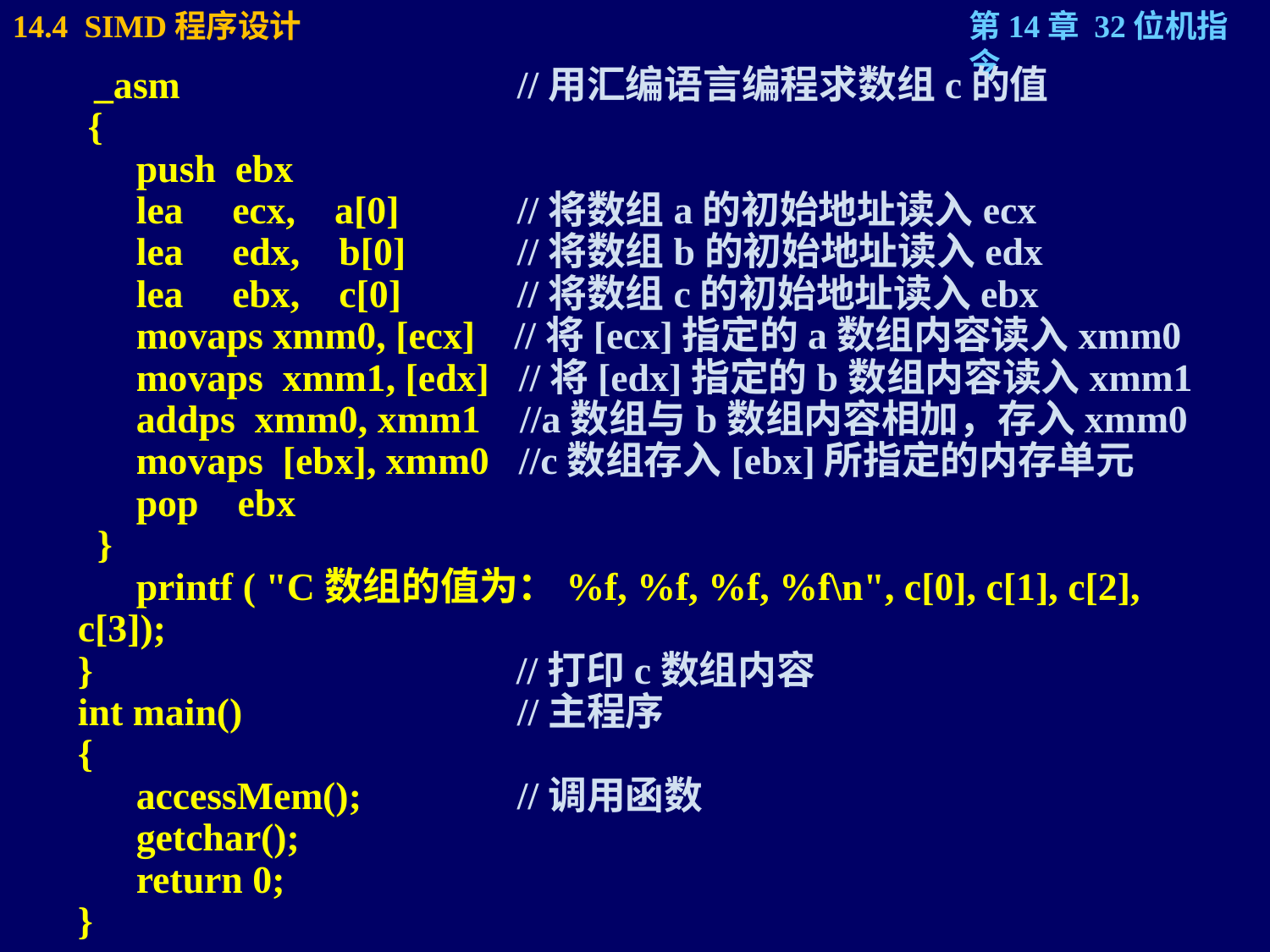

_asm			      //用汇编语言编程求数组c的值
 {
      push  ebx
      lea     ecx,    a[0] 	      //将数组a的初始地址读入ecx
      lea     edx,    b[0] 	      //将数组b的初始地址读入edx
      lea     ebx,    c[0] 	      //将数组c的初始地址读入ebx
      movaps xmm0, [ecx]    //将[ecx]指定的a数组内容读入xmm0
      movaps  xmm1, [edx]   //将[edx]指定的b数组内容读入xmm1
      addps  xmm0, xmm1    //a数组与b数组内容相加，存入xmm0
      movaps  [ebx], xmm0   //c数组存入[ebx]所指定的内存单元
      pop    ebx
  }
      printf ( "C数组的值为：%f, %f, %f, %f\n", c[0], c[1], c[2], c[3]);
}	                                //打印c数组内容
int main()	  	      //主程序
{
      accessMem();	      //调用函数
      getchar();
      return 0;
}